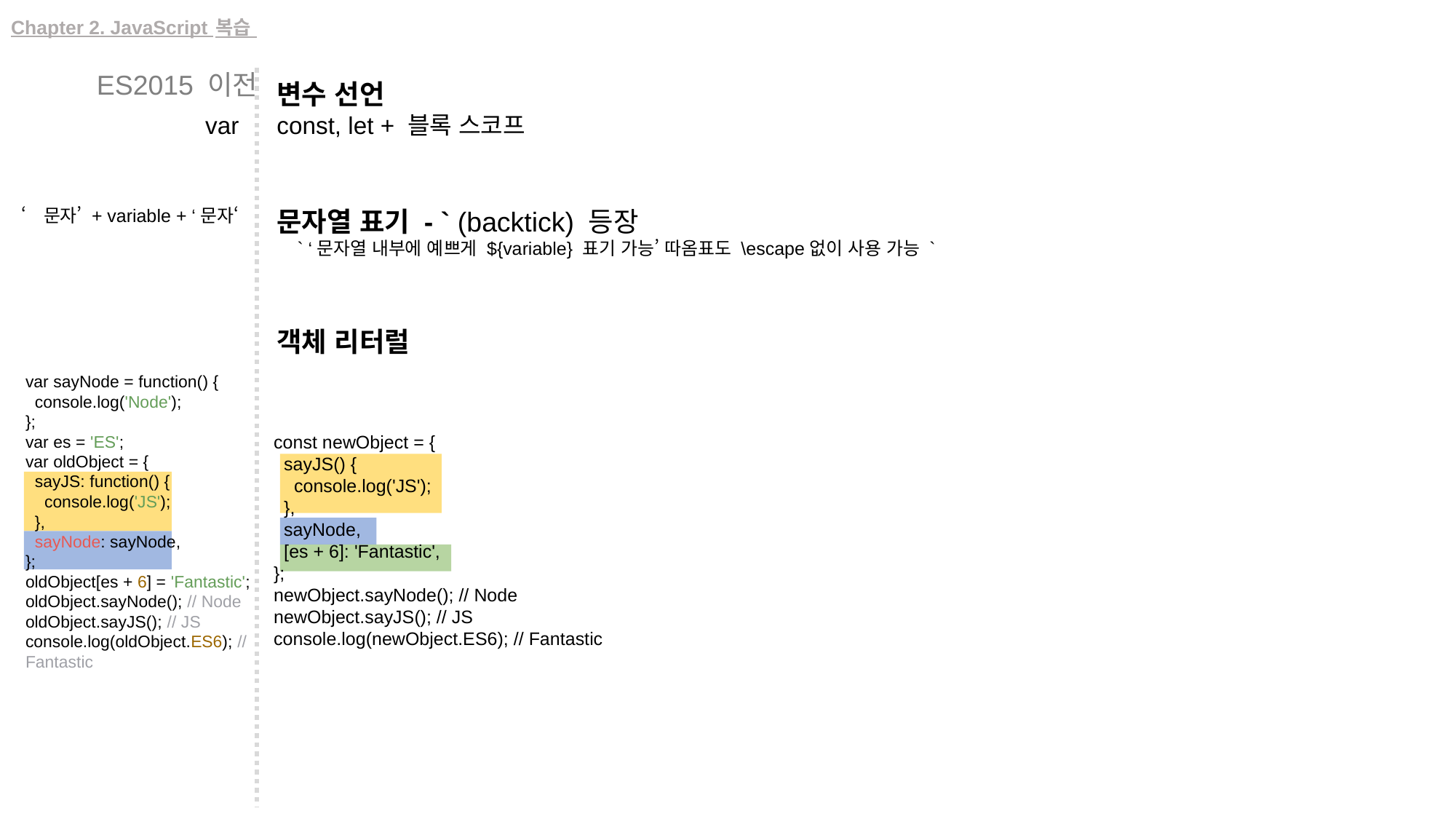

# Chapter 2. JavaScript 복습
 ES2015 이전

var

‘문자’ + variable + ‘문자‘

변수 선언
const, let + 블록 스코프

문자열 표기 - ` (backtick) 등장
    ` ‘문자열 내부에 예쁘게 ${variable} 표기 가능’ 따옴표도 \escape없이 사용 가능 `

객체 리터럴

var sayNode = function() {
  console.log('Node');
};
var es = 'ES';
var oldObject = {
  sayJS: function() {
    console.log('JS');
  },
  sayNode: sayNode,
};
oldObject[es + 6] = 'Fantastic';
oldObject.sayNode(); // Node
oldObject.sayJS(); // JS
console.log(oldObject.ES6); // Fantastic

const newObject = {
  sayJS() {
    console.log('JS');
  },
  sayNode,
  [es + 6]: 'Fantastic',
};
newObject.sayNode(); // Node
newObject.sayJS(); // JS
console.log(newObject.ES6); // Fantastic